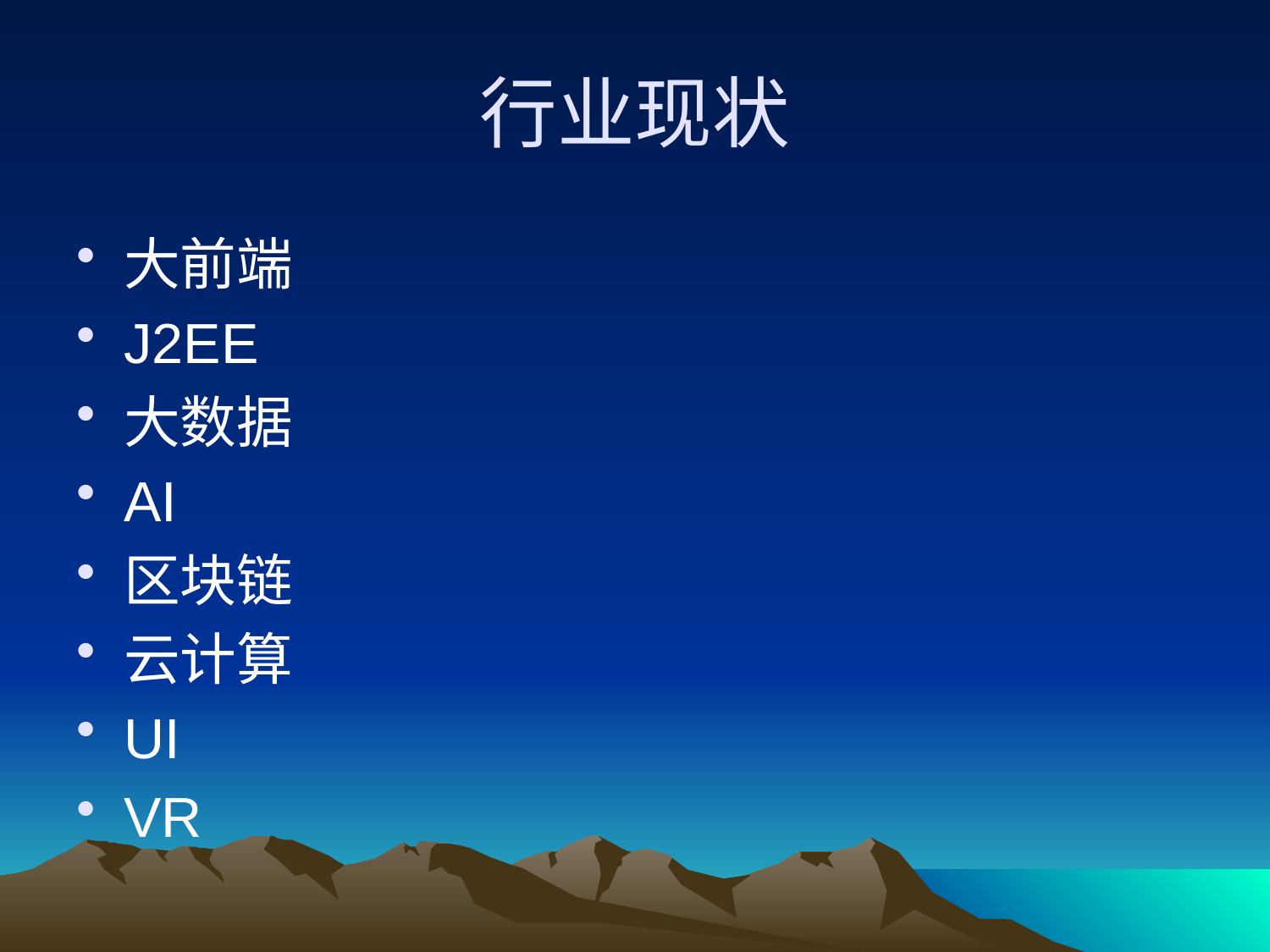

# 行业现状
大前端
J2EE
大数据
AI
区块链
云计算
UI
VR